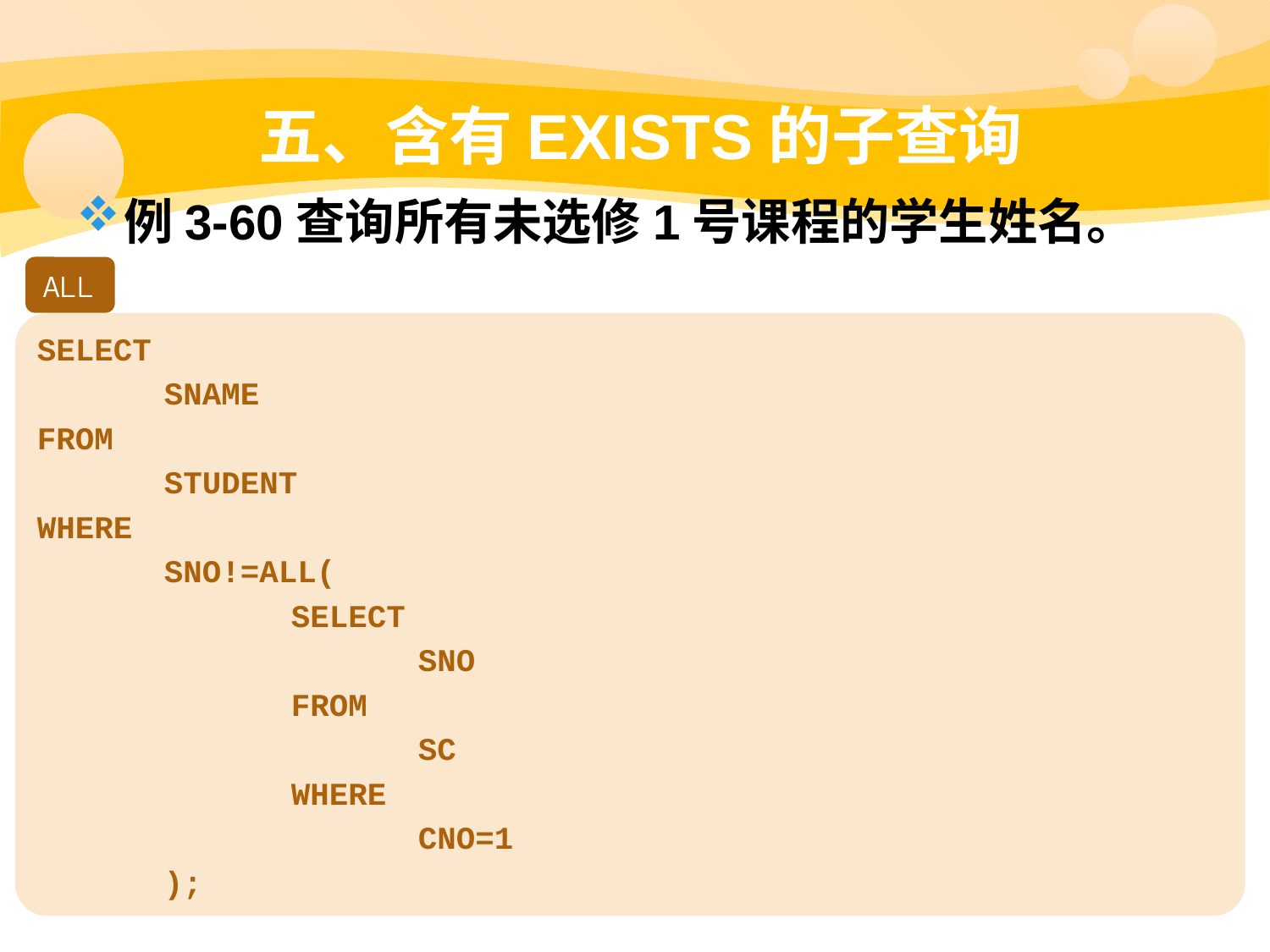

# 五、含有EXISTS的子查询
例3-60查询所有未选修1号课程的学生姓名。
ALL
SELECT
	SNAME
FROM
	STUDENT
WHERE
	SNO!=ALL(
		SELECT
			SNO
		FROM
			SC
		WHERE
			CNO=1
	);